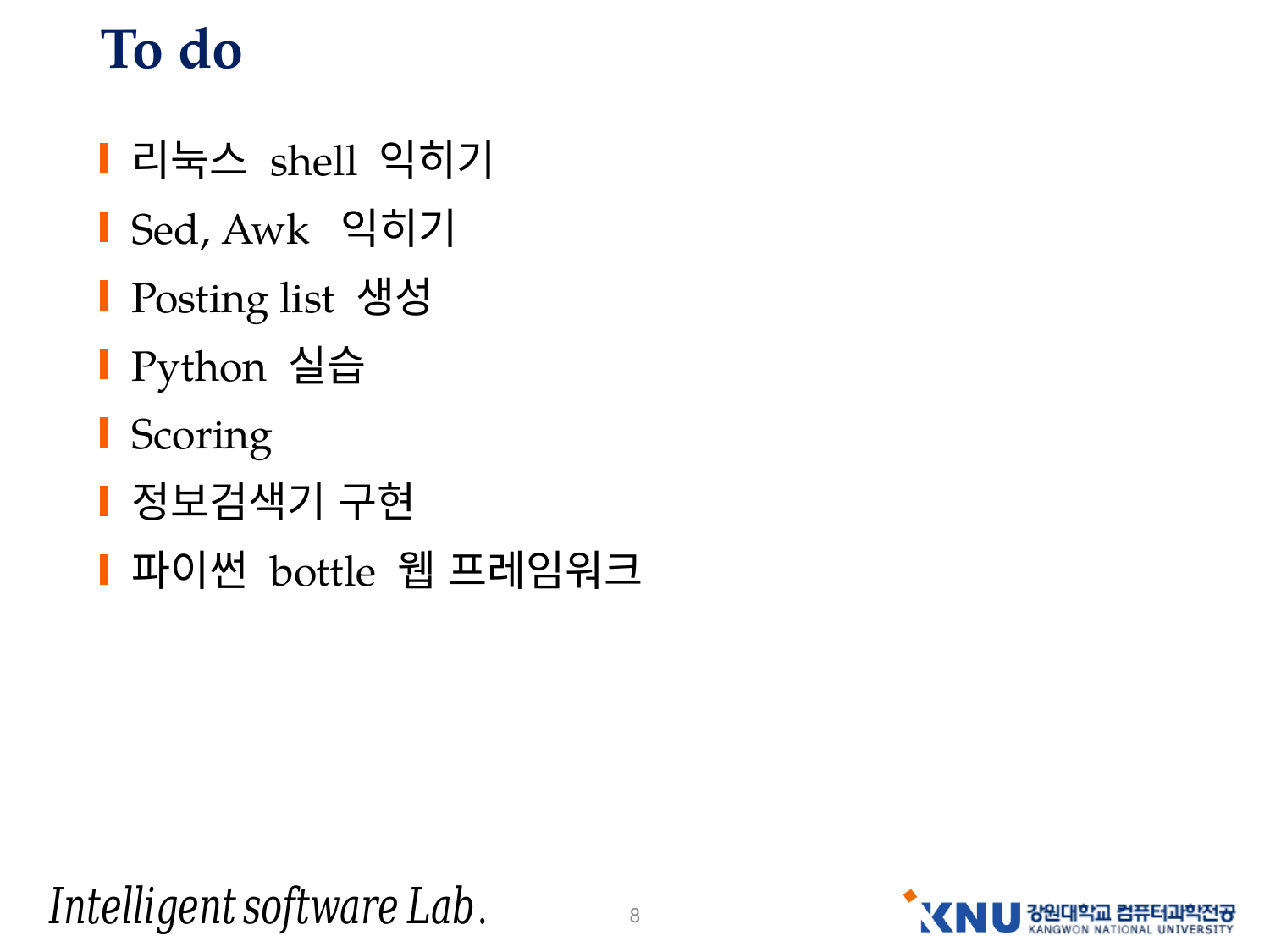

# To do
리눅스 shell 익히기
Sed, Awk  익히기
Posting list 생성
Python 실습
Scoring
정보검색기 구현
파이썬 bottle 웹 프레임워크